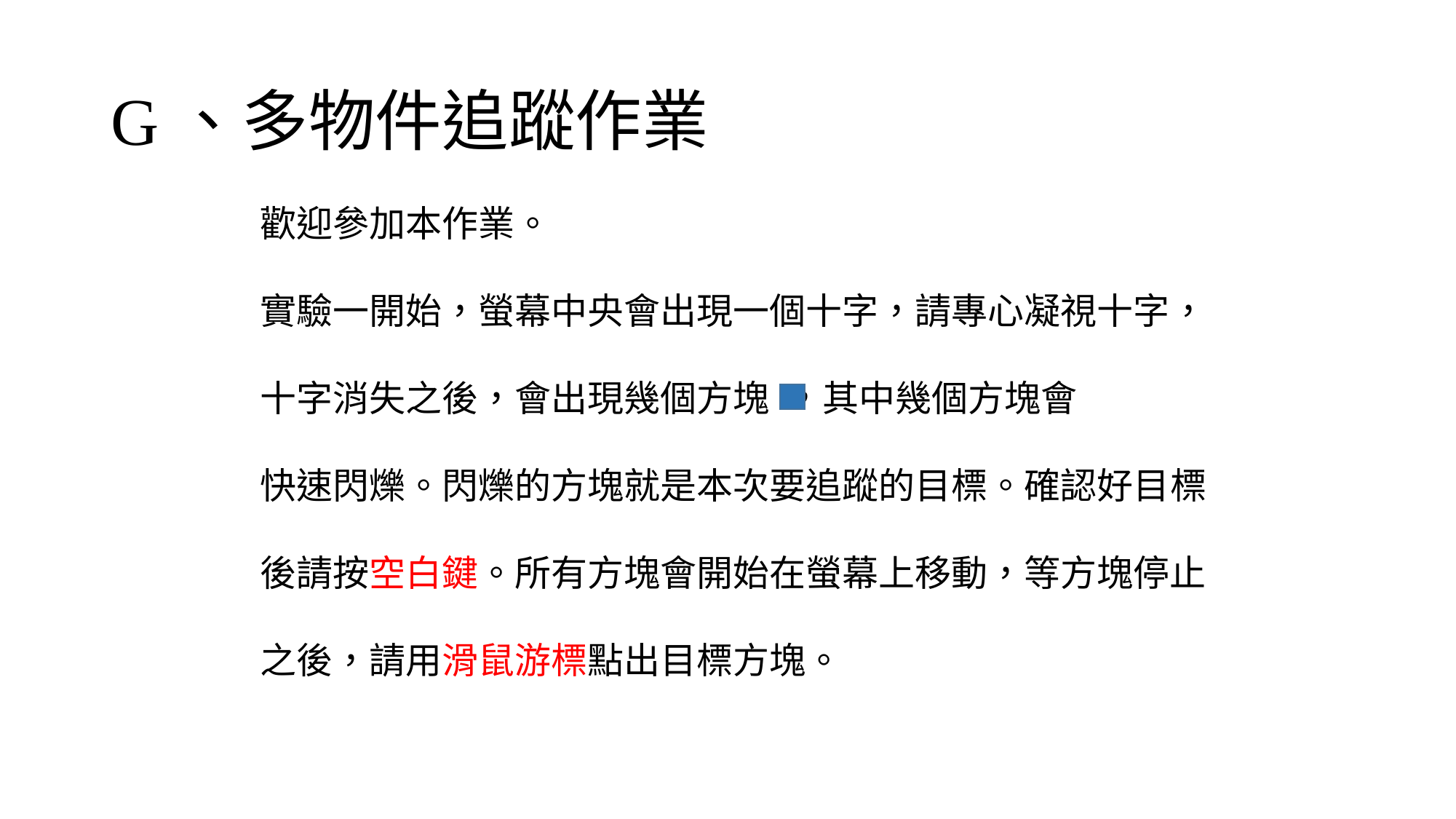

G、多物件追蹤作業
歡迎參加本作業。

實驗一開始，螢幕中央會出現一個十字，請專心凝視十字，

十字消失之後，會出現幾個方塊  ，其中幾個方塊會
快速閃爍。閃爍的方塊就是本次要追蹤的目標。確認好目標
後請按空白鍵。所有方塊會開始在螢幕上移動，等方塊停止
之後，請用滑鼠游標點出目標方塊。